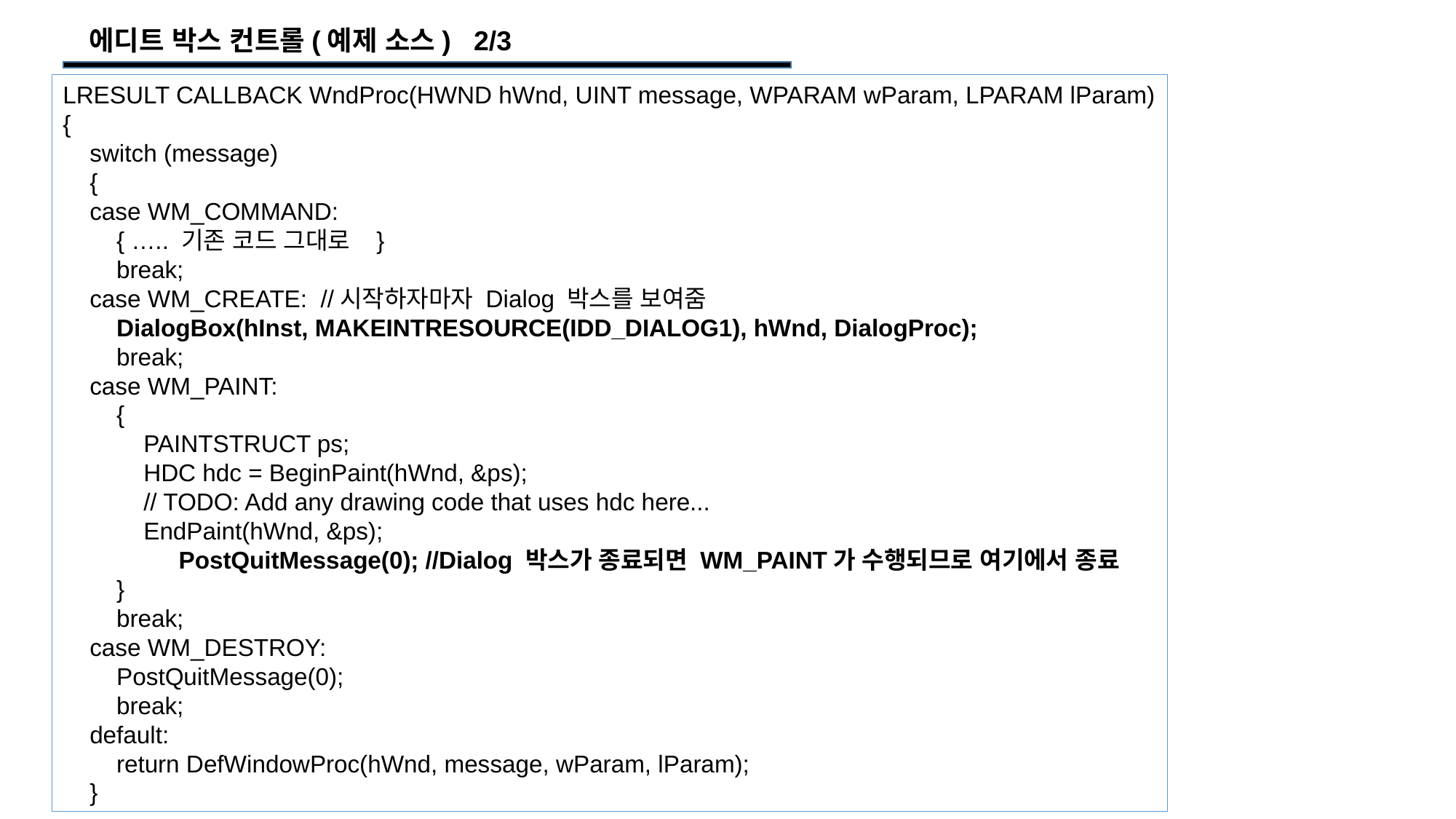

에디트 박스 컨트롤(예제 소스)   2/3

LRESULT CALLBACK WndProc(HWND hWnd, UINT message, WPARAM wParam, LPARAM lParam)
{
    switch (message)
    {
    case WM_COMMAND:
        { ….. 기존 코드 그대로   }
        break;
    case WM_CREATE:  //시작하자마자 Dialog 박스를 보여줌
        DialogBox(hInst, MAKEINTRESOURCE(IDD_DIALOG1), hWnd, DialogProc);
        break;
    case WM_PAINT:
        {
            PAINTSTRUCT ps;
            HDC hdc = BeginPaint(hWnd, &ps);
            // TODO: Add any drawing code that uses hdc here...
            EndPaint(hWnd, &ps);
	 PostQuitMessage(0); //Dialog 박스가 종료되면 WM_PAINT가 수행되므로 여기에서 종료
        }
        break;
    case WM_DESTROY:
        PostQuitMessage(0);
        break;
    default:
        return DefWindowProc(hWnd, message, wParam, lParam);
    }